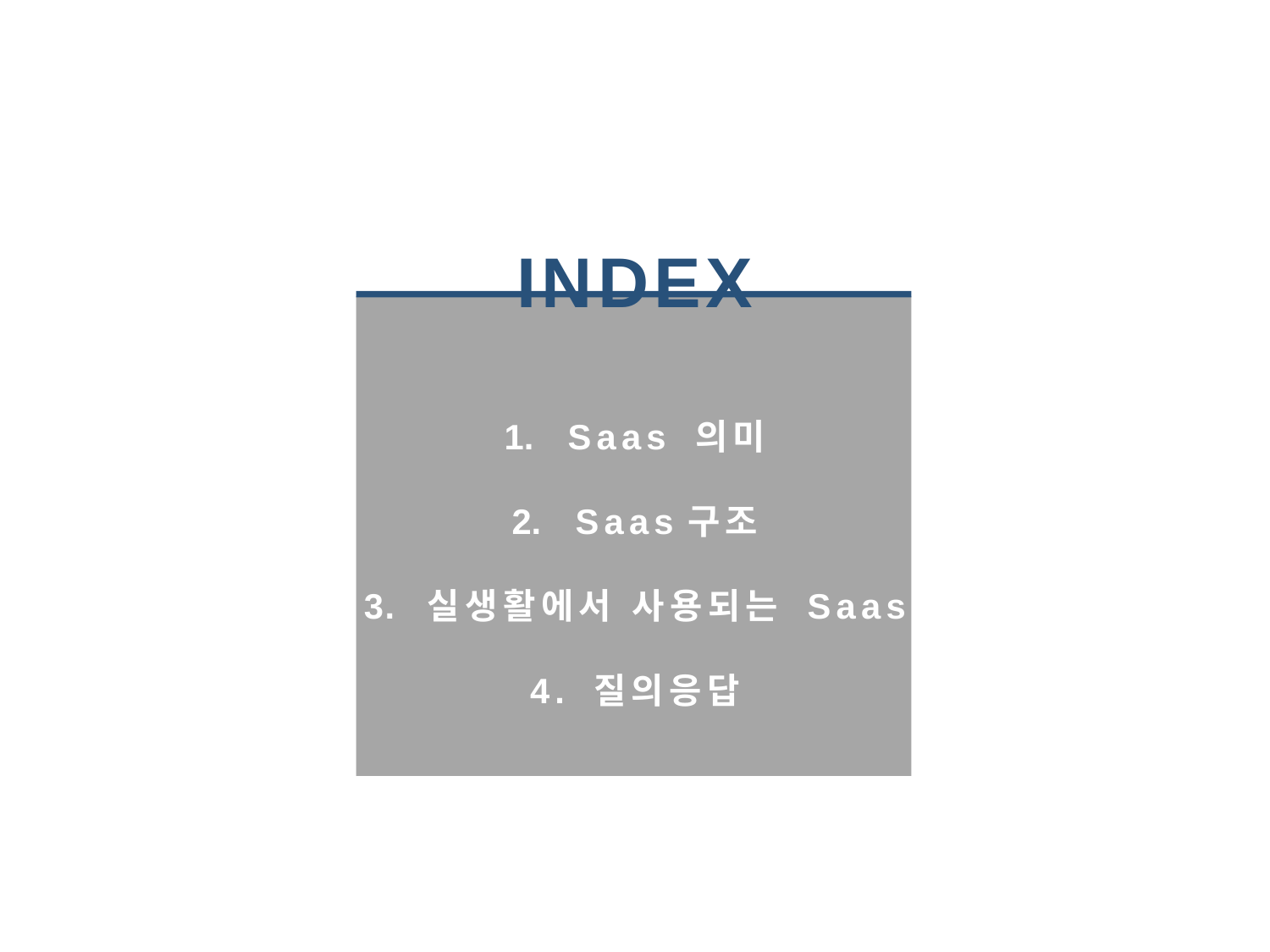

INDEX

Saas 의미
Saas구조
실생활에서 사용되는 Saas
4. 질의응답